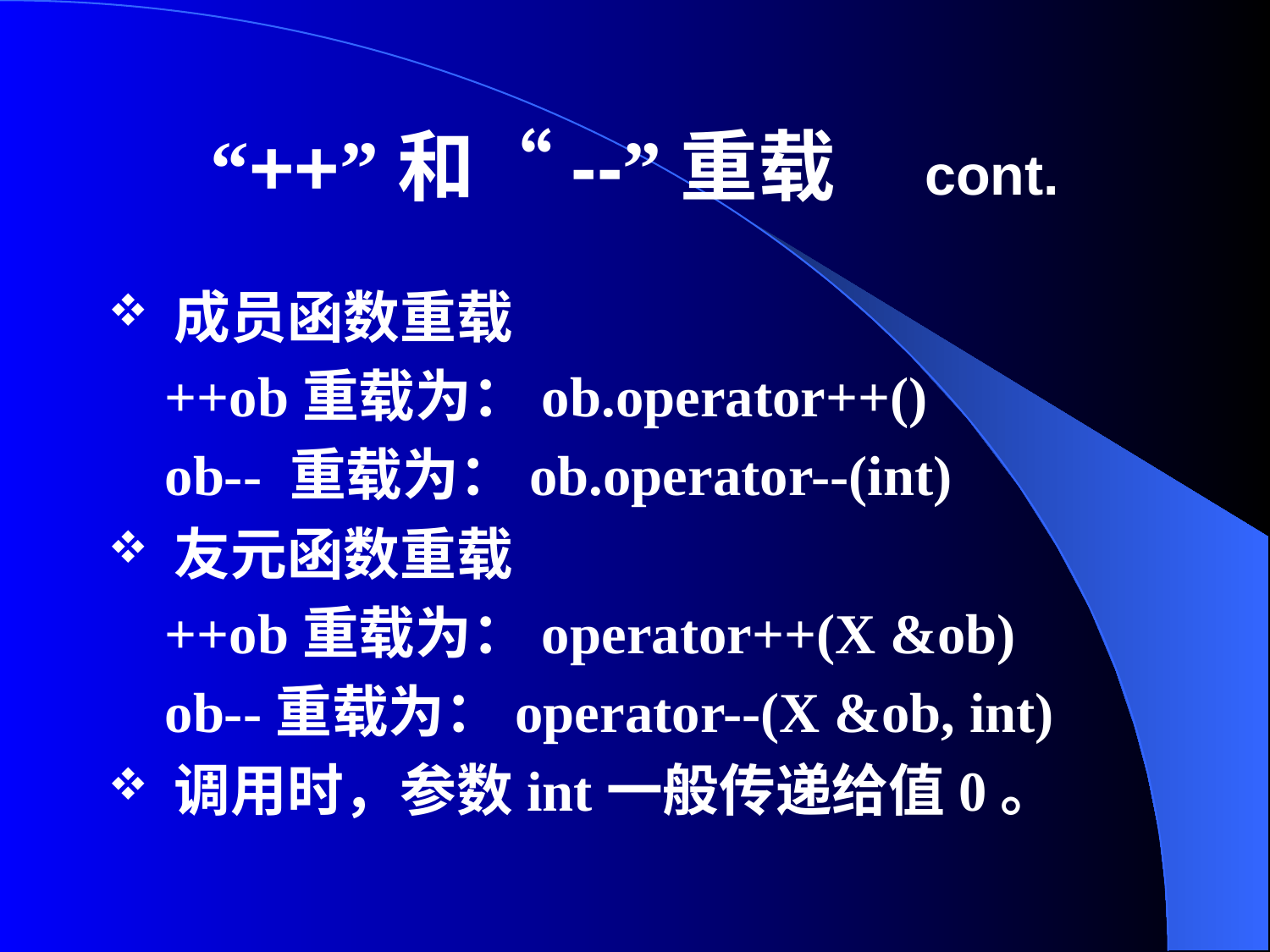

# “++”和“--”重载    cont.
成员函数重载
    ++ob重载为：ob.operator++()
    ob-- 重载为：ob.operator--(int)
友元函数重载
    ++ob重载为：operator++(X &ob)
    ob--重载为：operator--(X &ob, int)
调用时，参数int一般传递给值0。